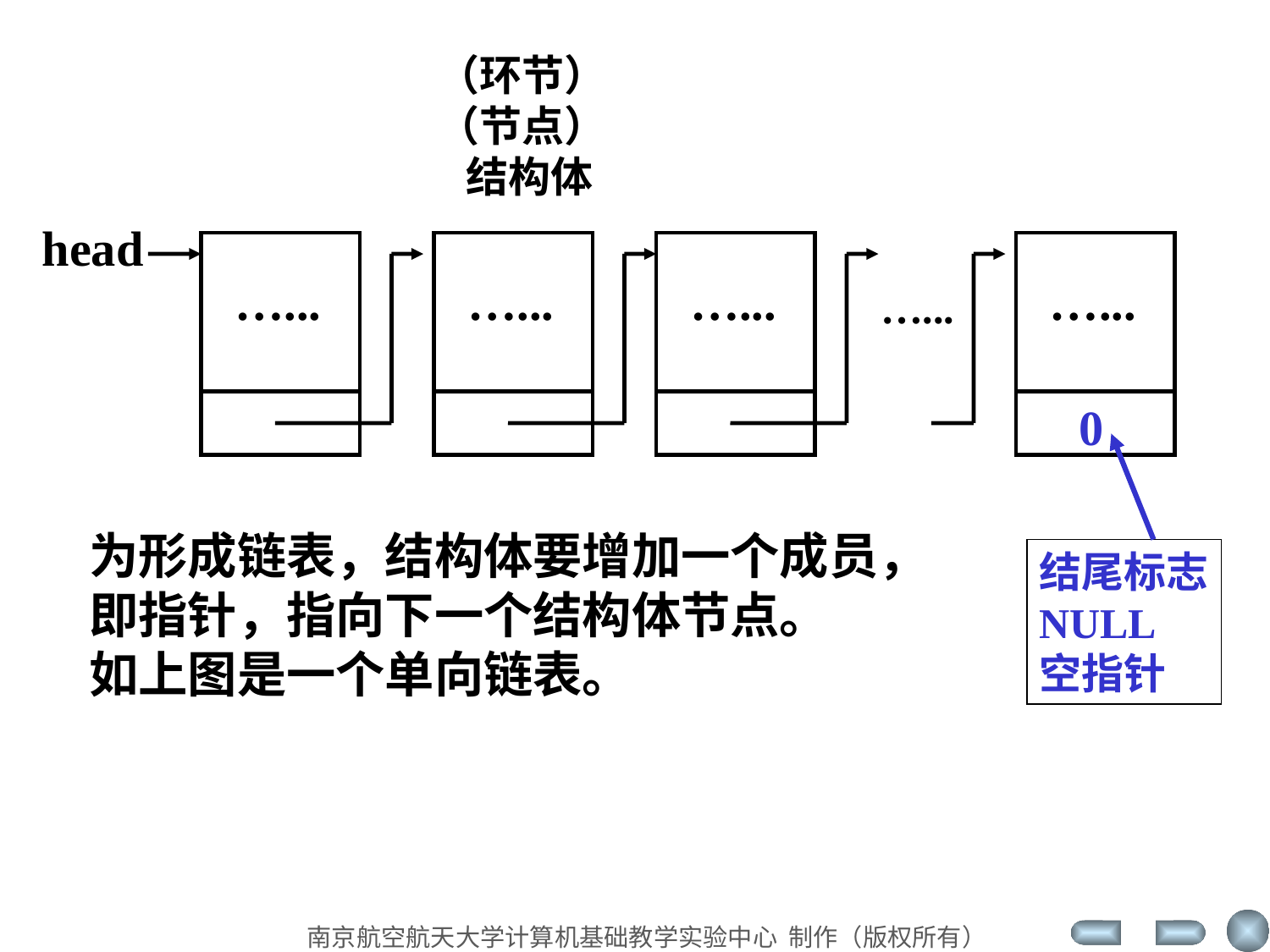

（环节）
（节点）
  结构体
head

…...

…...

…...

…...

…...
0

结尾标志
NULL
空指针
为形成链表，结构体要增加一个成员，
即指针，指向下一个结构体节点。
如上图是一个单向链表。